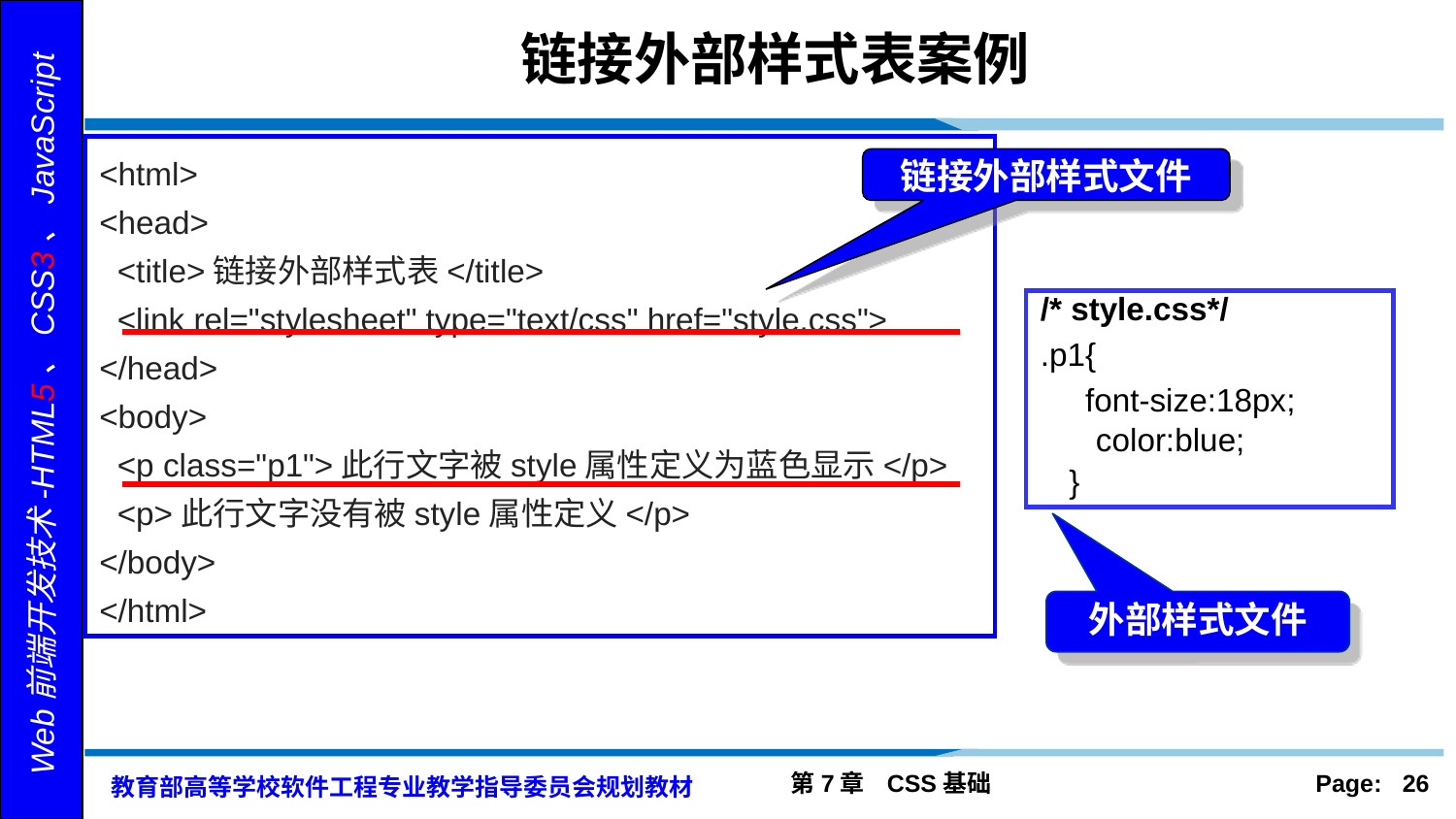

# 链接外部样式表案例
<html>
<head>
  <title>链接外部样式表</title>
  <link rel="stylesheet" type="text/css" href="style.css">
</head>
<body>
  <p class="p1">此行文字被style属性定义为蓝色显示</p>
  <p>此行文字没有被style属性定义</p>
</body>
</html>
链接外部样式文件
/* style.css*/
.p1{
     font-size:18px;
   color:blue;
}

外部样式文件